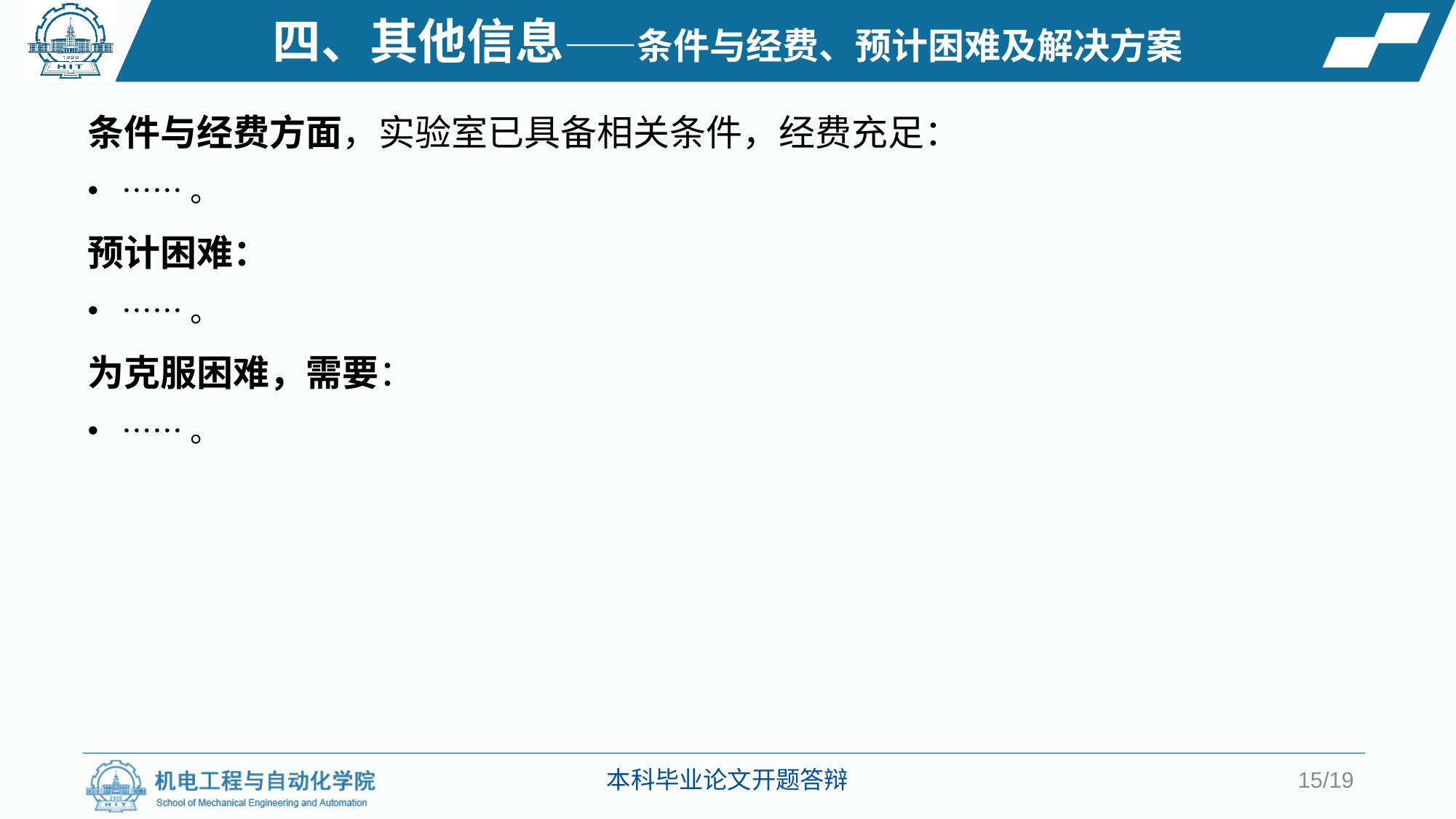

四、其他信息——条件与经费、预计困难及解决方案
条件与经费方面，实验室已具备相关条件，经费充足：
……。
预计困难：
……。
为克服困难，需要：
……。
15/19